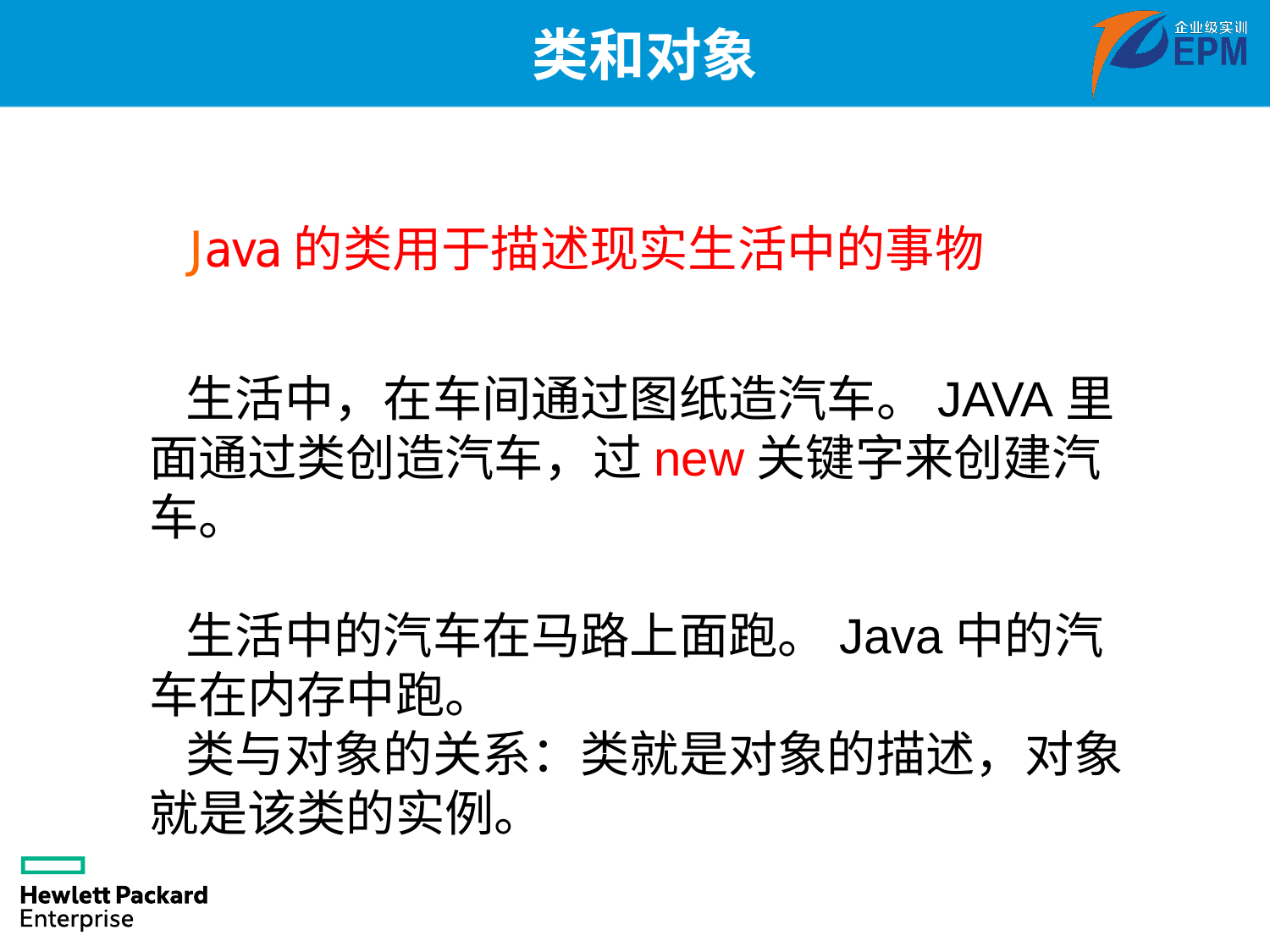

# 类和对象
Java的类用于描述现实生活中的事物

生活中，在车间通过图纸造汽车。JAVA里面通过类创造汽车，过new关键字来创建汽车。

生活中的汽车在马路上面跑。Java中的汽车在内存中跑。
类与对象的关系：类就是对象的描述，对象就是该类的实例。